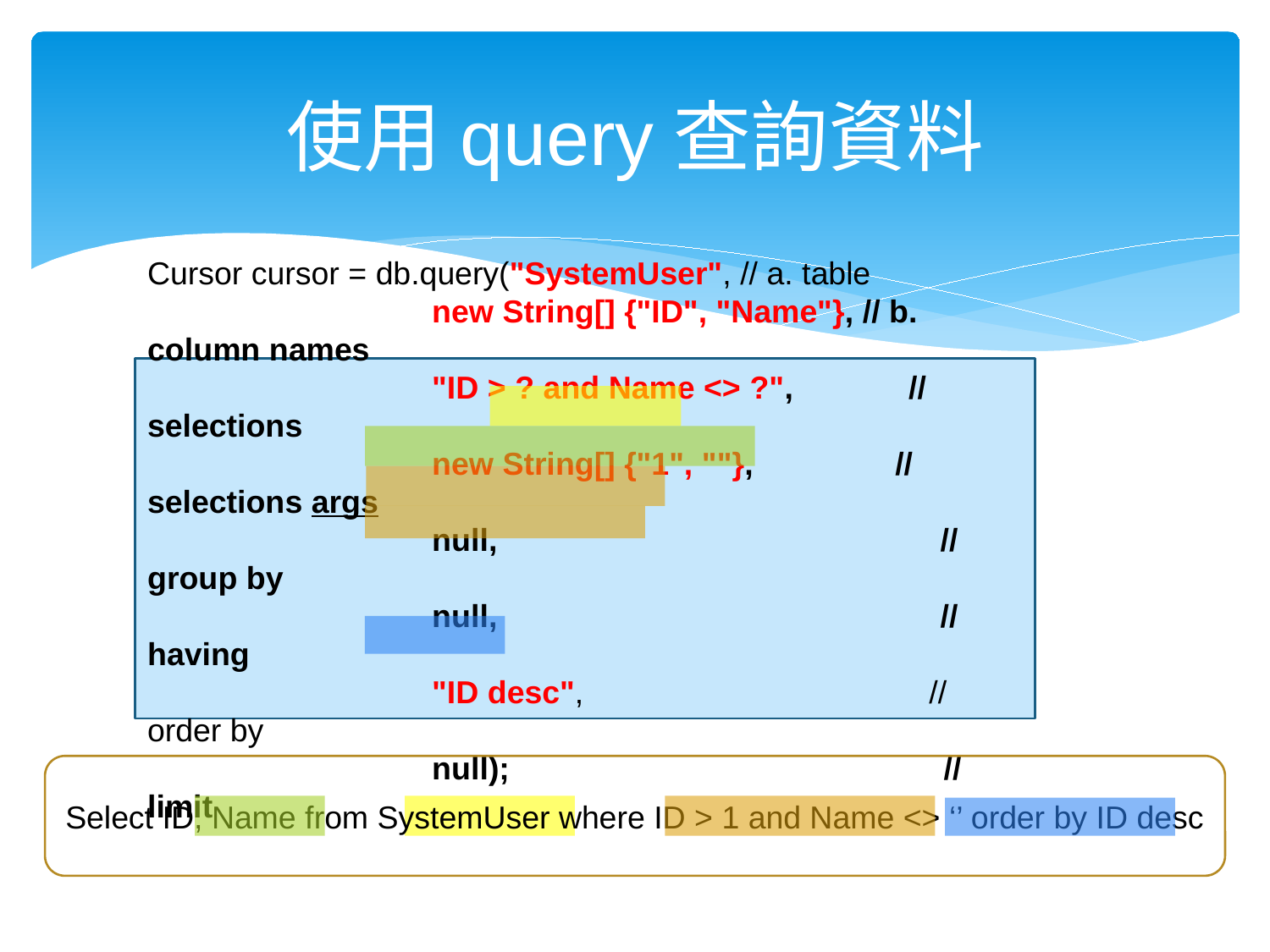

# 使用query查詢資料
Cursor cursor = db.query("SystemUser", // a. table
                                new String[] {"ID", "Name"}, // b. column names
                                "ID > ? and Name <> ?",             // selections
                                new String[] {"1", ""},                // selections args
                                null,                                                  // group by
                                null,                                                  // having
                                "ID desc",                                       // order by
                                null);                                                 // limit

Select ID, Name from SystemUser where ID > 1 and Name <> ‘’ order by ID desc